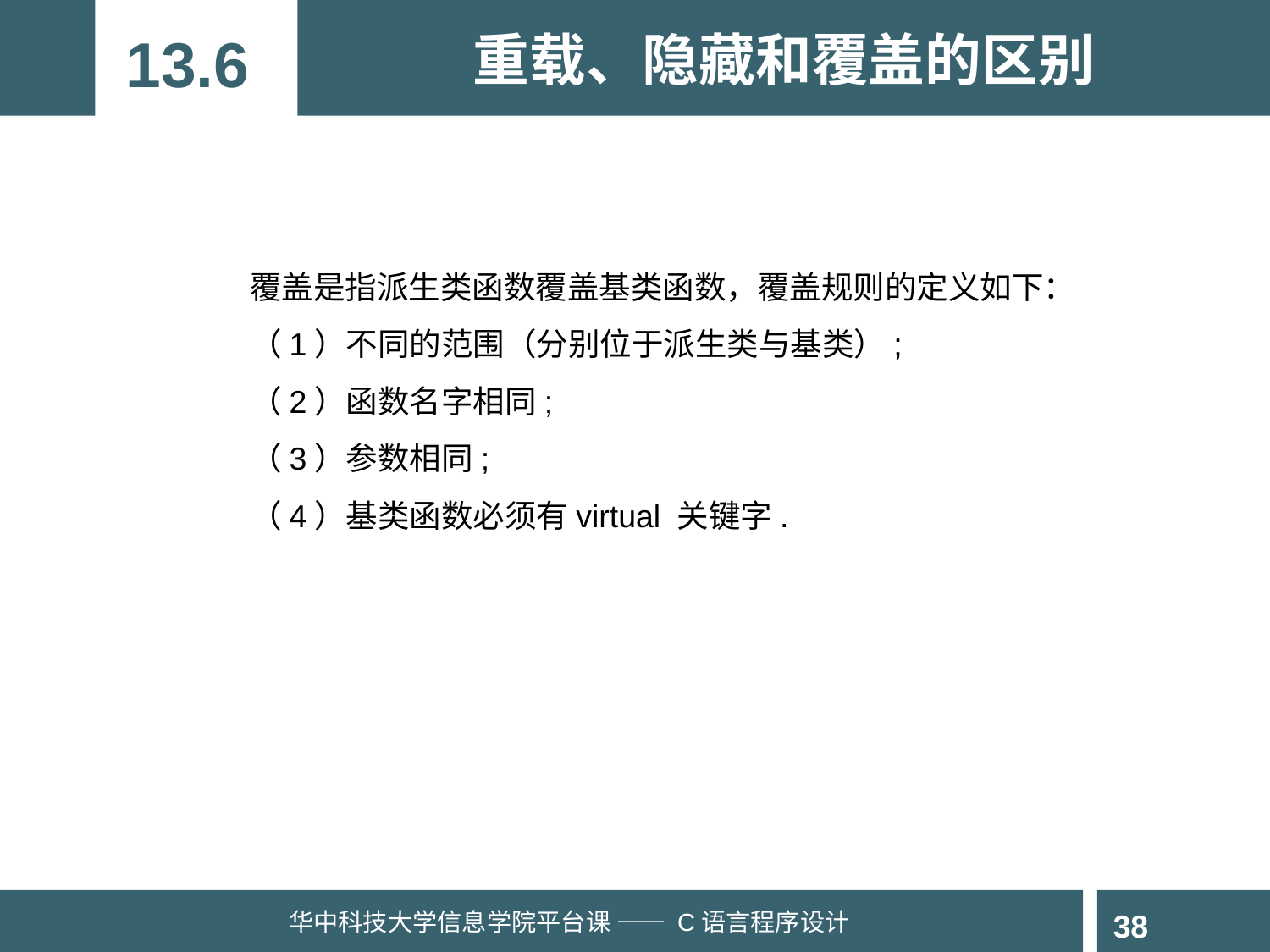

重载、隐藏和覆盖的区别
13.6
	覆盖是指派生类函数覆盖基类函数，覆盖规则的定义如下：
	（1）不同的范围（分别位于派生类与基类）;
	（2）函数名字相同;
	（3）参数相同;
	（4）基类函数必须有virtual 关键字.